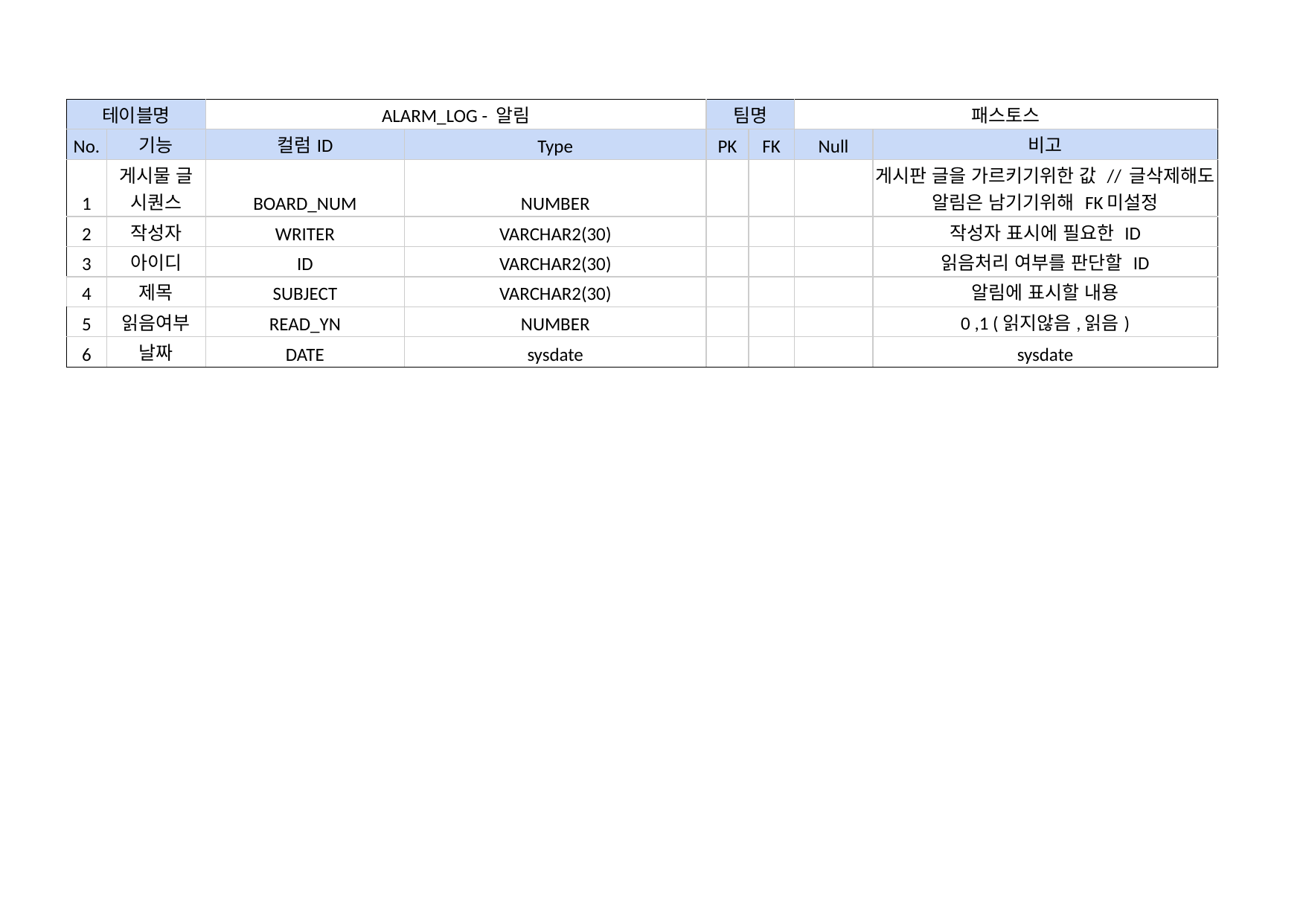

| 테이블명 |  | ALARM\_LOG - 알림 |  | 팀명 |  | 패스토스 |  |
| --- | --- | --- | --- | --- | --- | --- | --- |
| No. | 기능 | 컬럼ID | Type | PK | FK | Null | 비고 |
| 1 | 게시물 글 시퀀스 | BOARD\_NUM | NUMBER |  |  |  | 게시판 글을 가르키기위한 값 // 글삭제해도 알림은 남기기위해 FK미설정 |
| 2 | 작성자 | WRITER | VARCHAR2(30) |  |  |  | 작성자 표시에 필요한 ID |
| 3 | 아이디 | ID | VARCHAR2(30) |  |  |  | 읽음처리 여부를 판단할 ID |
| 4 | 제목 | SUBJECT | VARCHAR2(30) |  |  |  | 알림에 표시할 내용 |
| 5 | 읽음여부 | READ\_YN | NUMBER |  |  |  | 0 ,1 (읽지않음,읽음) |
| 6 | 날짜 | DATE | sysdate |  |  |  | sysdate |